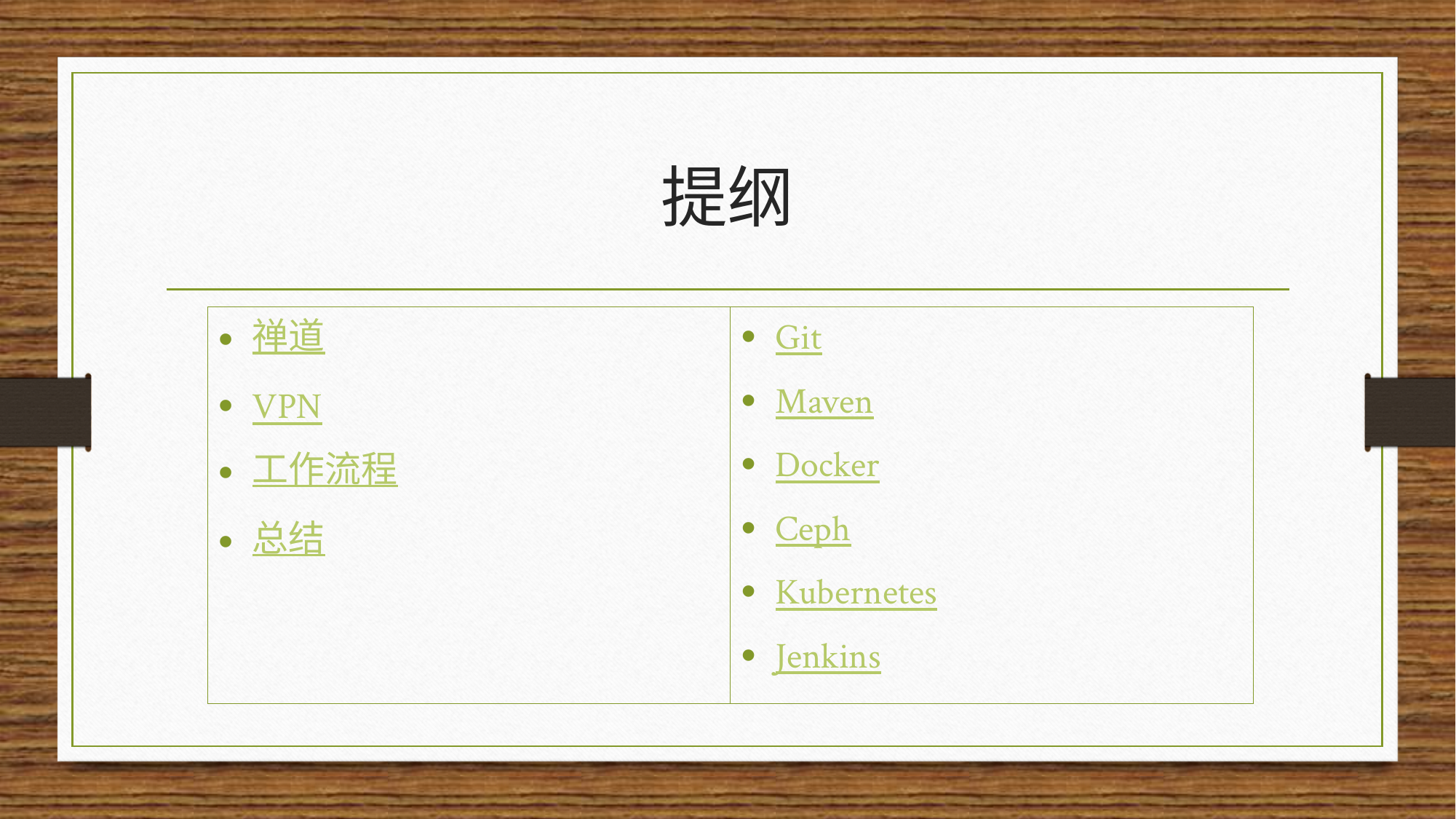

# 提纲
禅道
VPN
工作流程
总结

Git
Maven
Docker
Ceph
Kubernetes
Jenkins